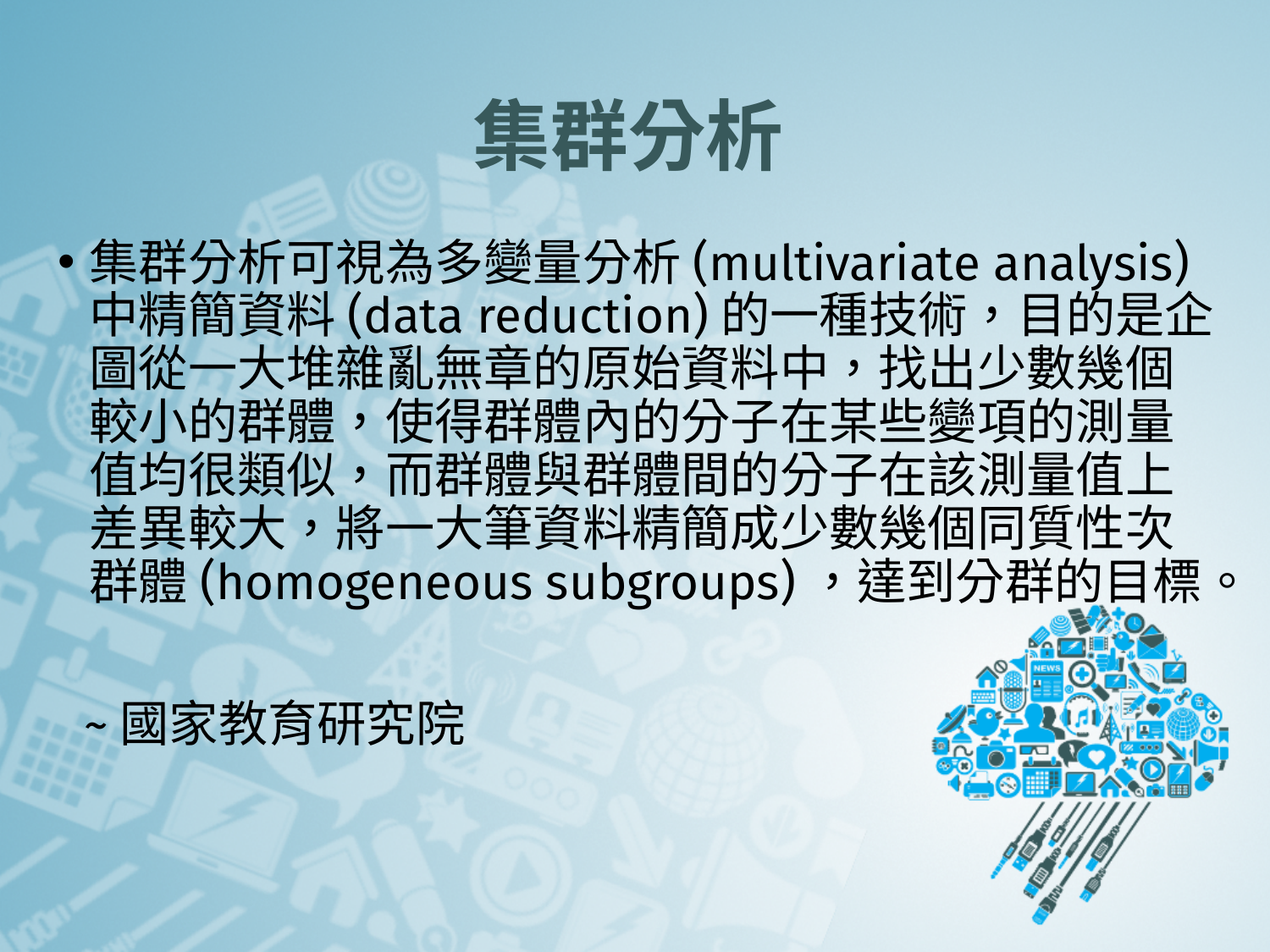

# 集群分析
集群分析可視為多變量分析(multivariate analysis)中精簡資料(data reduction)的一種技術，目的是企圖從一大堆雜亂無章的原始資料中，找出少數幾個較小的群體，使得群體內的分子在某些變項的測量值均很類似，而群體與群體間的分子在該測量值上差異較大，將一大筆資料精簡成少數幾個同質性次群體(homogeneous subgroups)，達到分群的目標。

  ~國家教育研究院